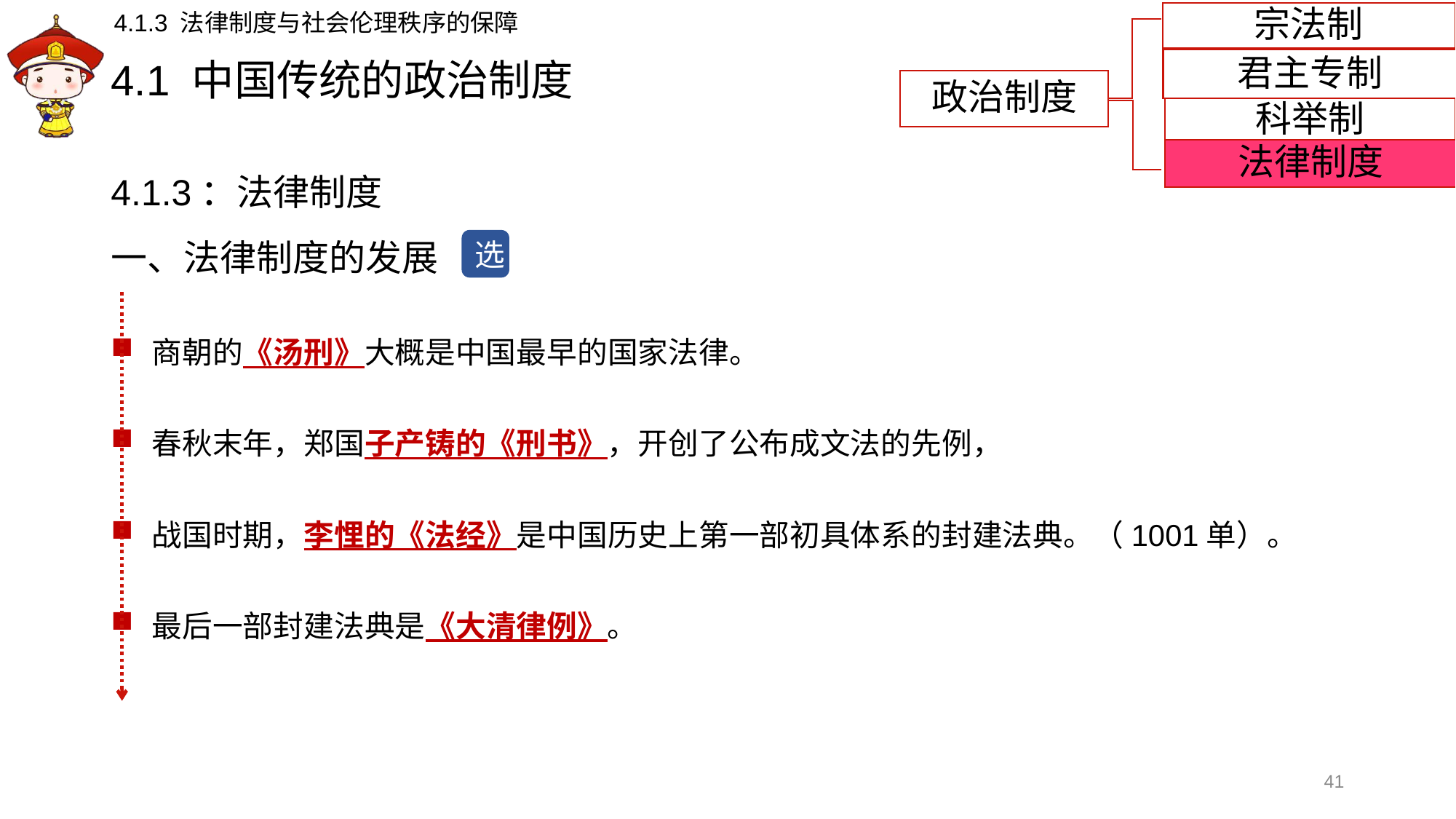

4.1.3 法律制度与社会伦理秩序的保障
宗法制

# 4.1 中国传统的政治制度
君主专制
政治制度
科举制

法律制度
4.1.3：法律制度
一、法律制度的发展
商朝的《汤刑》大概是中国最早的国家法律。
春秋末年，郑国子产铸的《刑书》，开创了公布成文法的先例，
战国时期，李悝的《法经》是中国历史上第一部初具体系的封建法典。（1001单）。
最后一部封建法典是《大清律例》。
选
41